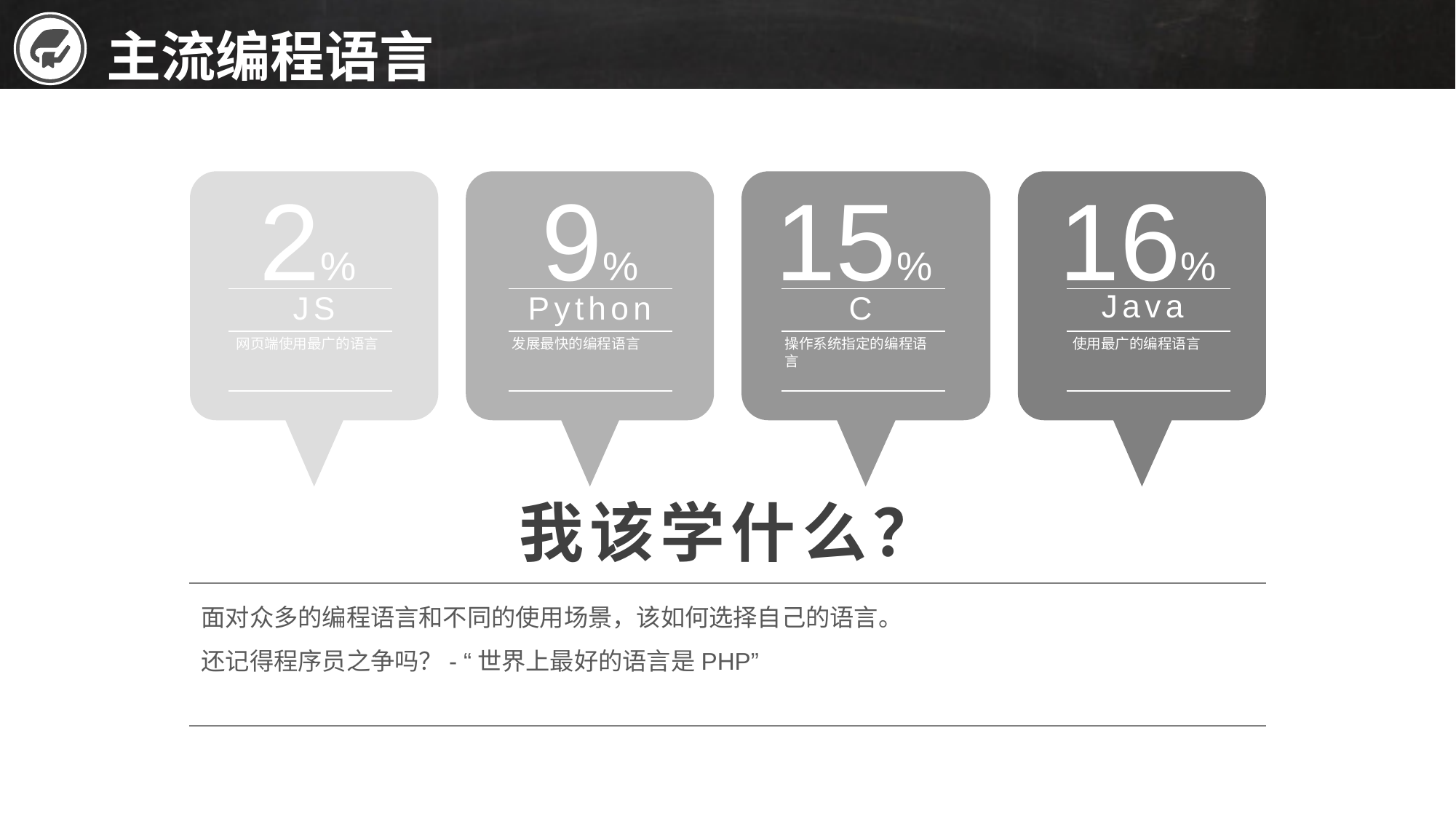

主流编程语言

2%
9%
15%
16%

Java
JS
Python
C
网页端使用最广的语言
发展最快的编程语言
操作系统指定的编程语言
使用最广的编程语言
我该学什么？
面对众多的编程语言和不同的使用场景，该如何选择自己的语言。
还记得程序员之争吗？- “世界上最好的语言是PHP”